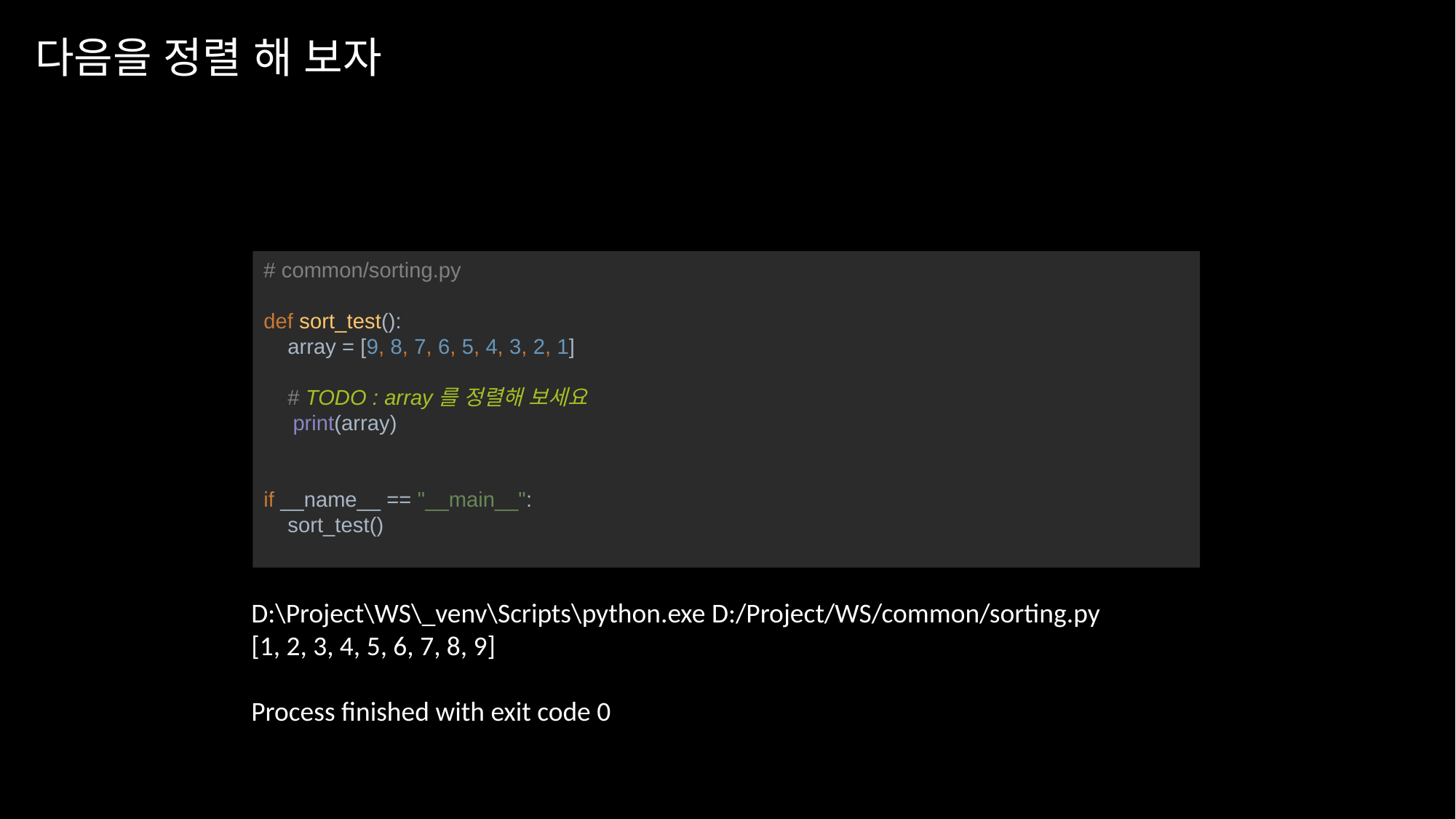

# 다음을 정렬 해 보자

# common/sorting.py def sort_test(): array = [9, 8, 7, 6, 5, 4, 3, 2, 1] # TODO : array를 정렬해 보세요 print(array) if __name__ == "__main__": sort_test()
D:\Project\WS\_venv\Scripts\python.exe D:/Project/WS/common/sorting.py
[1, 2, 3, 4, 5, 6, 7, 8, 9]

Process finished with exit code 0